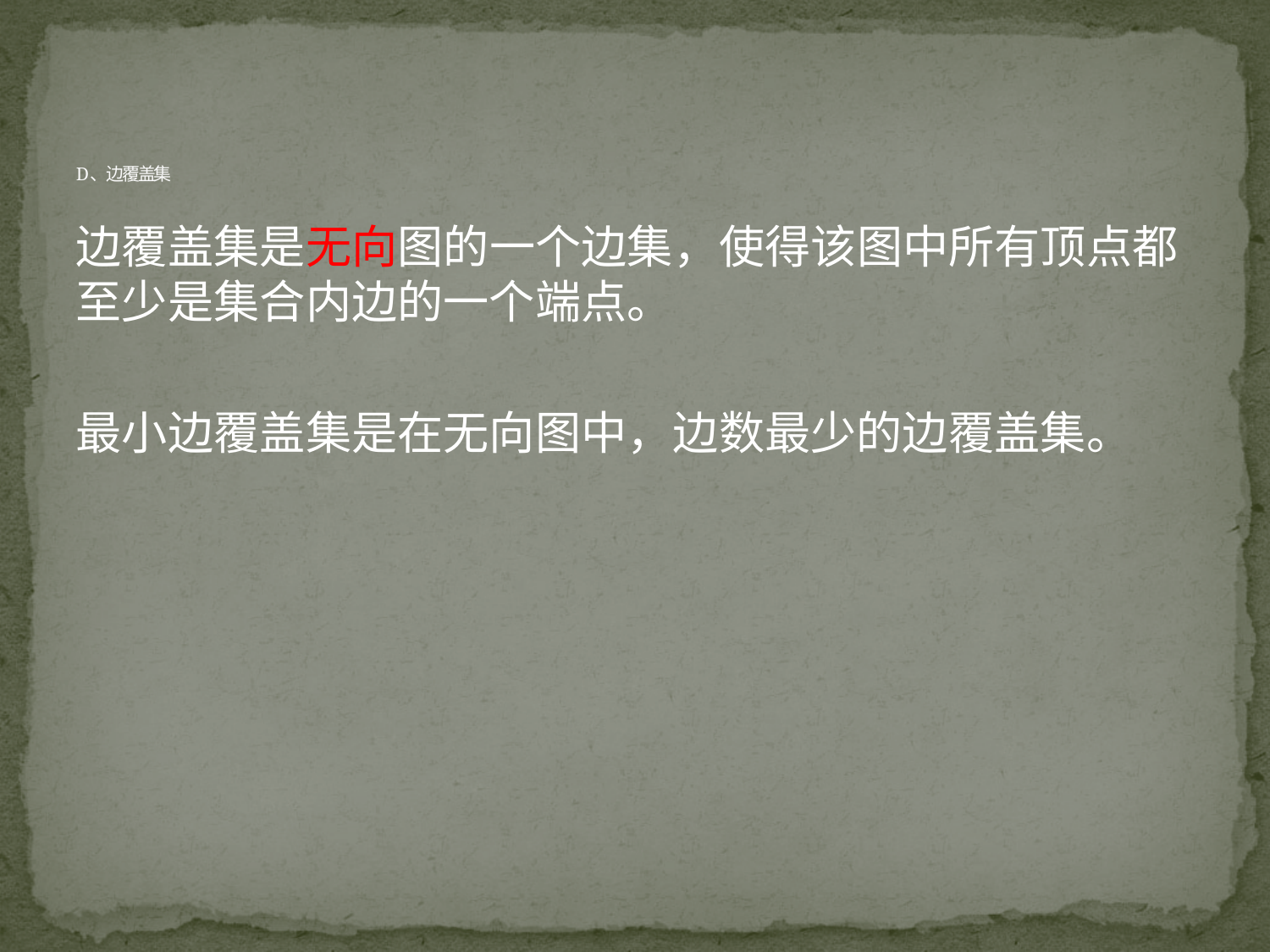

# D、边覆盖集
边覆盖集是无向图的一个边集，使得该图中所有顶点都至少是集合内边的一个端点。

最小边覆盖集是在无向图中，边数最少的边覆盖集。